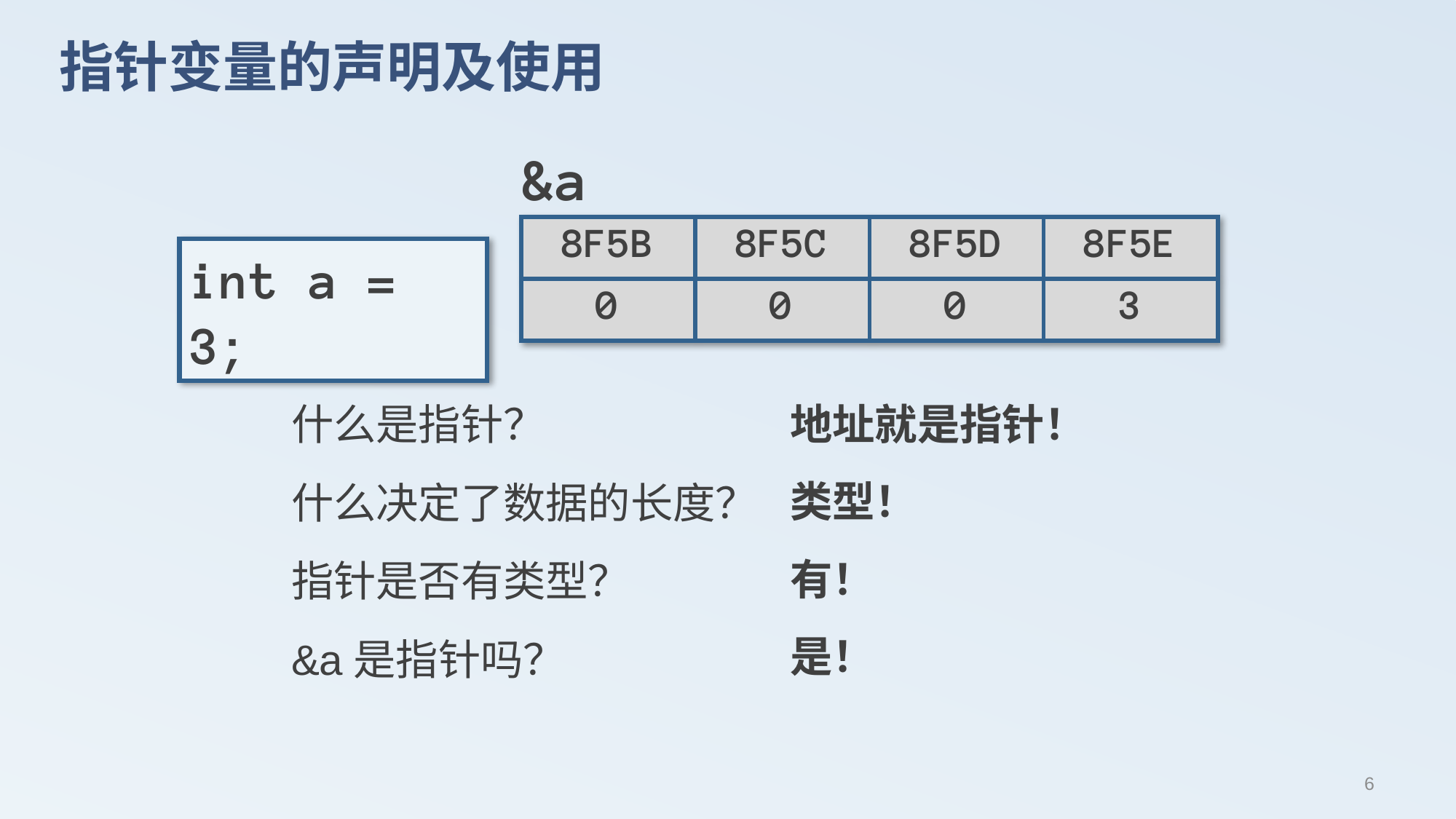

# 指针变量的声明及使用
&a
| 8F5B | 8F5C | 8F5D | 8F5E |
| --- | --- | --- | --- |
| 0 | 0 | 0 | 3 |
int a = 3;
什么是指针？
什么决定了数据的长度？
指针是否有类型？
&a是指针吗？
地址就是指针！
类型！
有！
是！